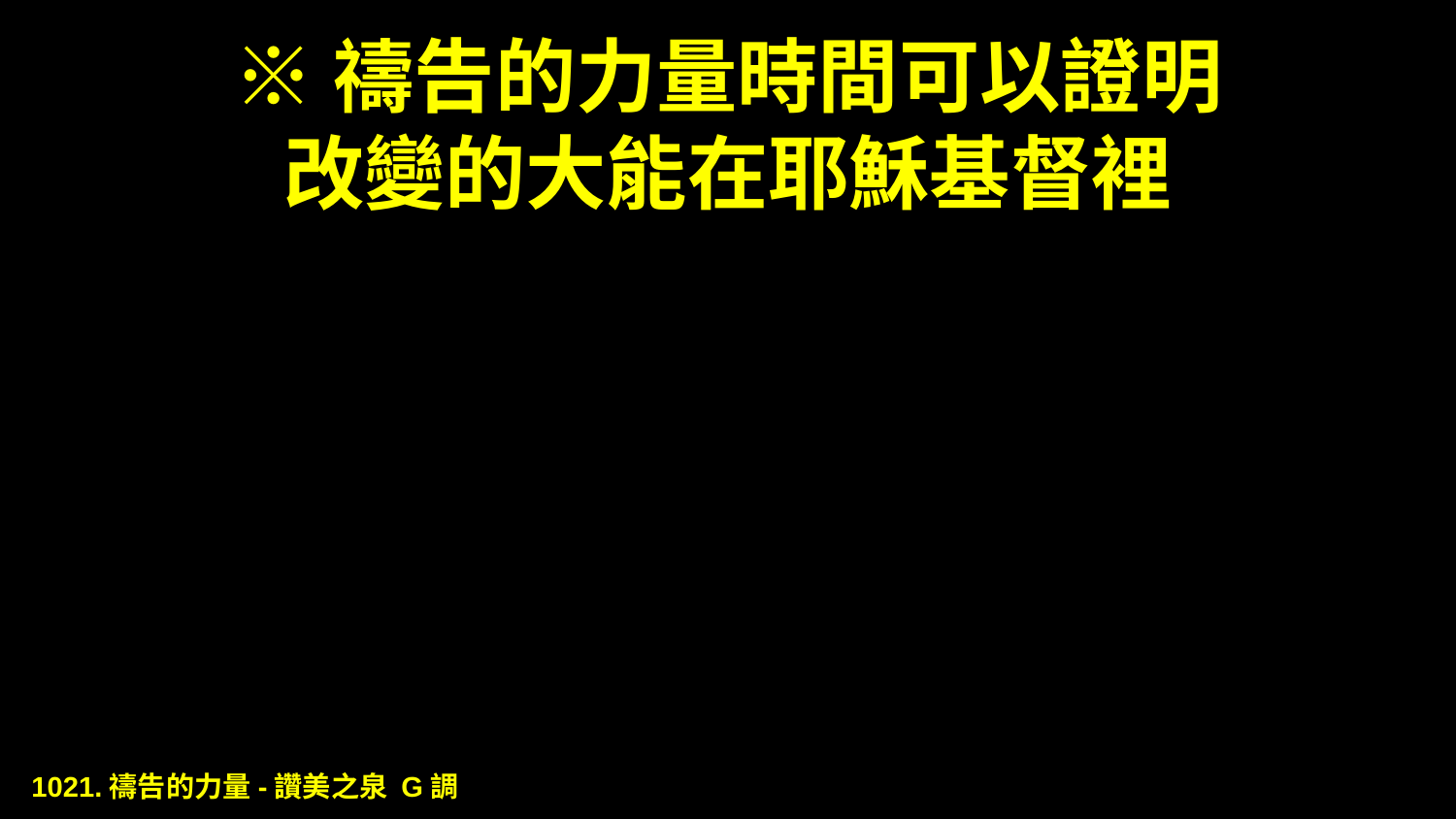

# ※禱告的力量時間可以證明 改變的大能在耶穌基督裡
1021.禱告的力量-讚美之泉 G調